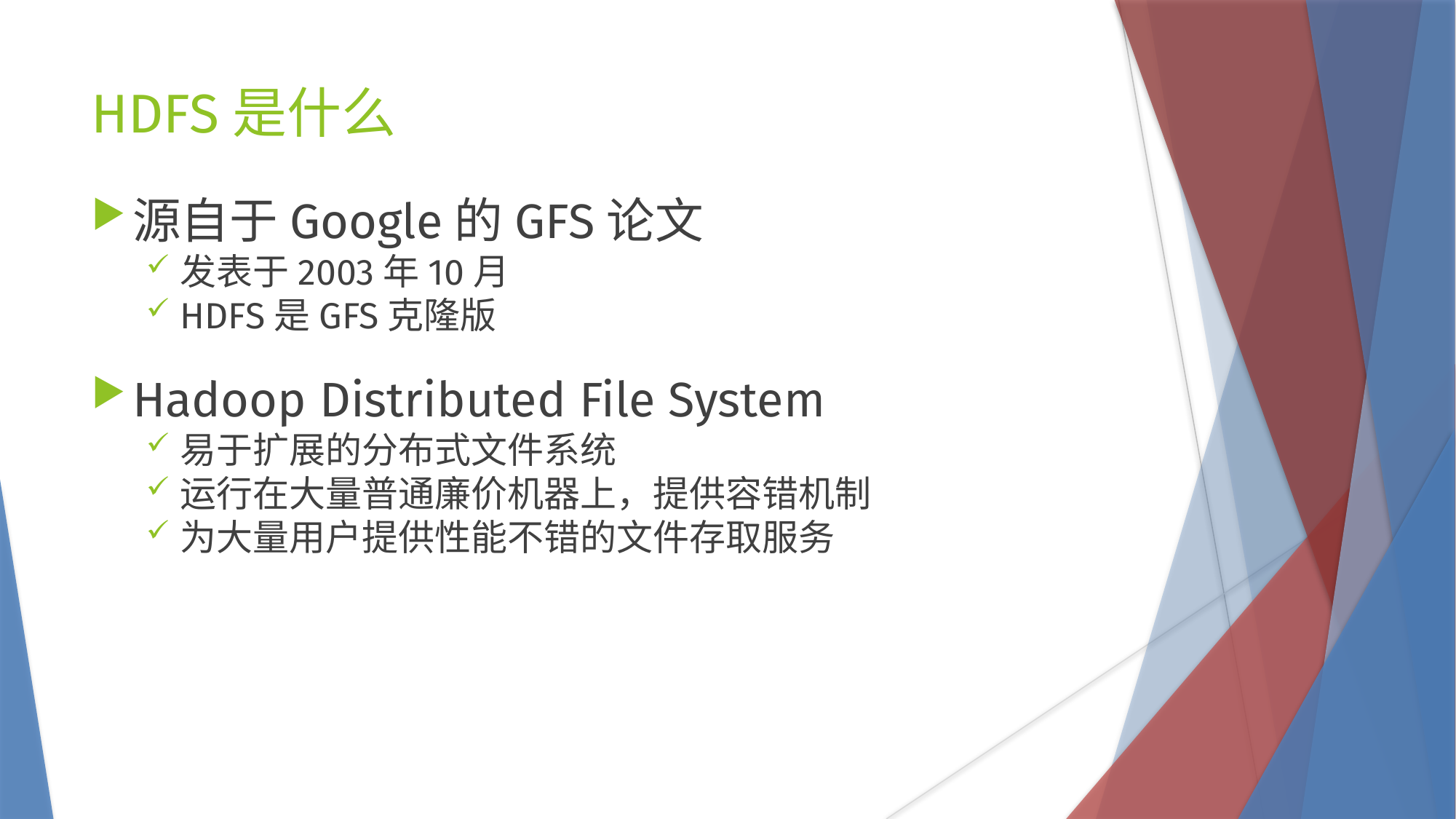

HDFS是什么
源自于Google的GFS论文
发表于2003年10月
HDFS是GFS克隆版

Hadoop Distributed File System
易于扩展的分布式文件系统
运行在大量普通廉价机器上，提供容错机制
为大量用户提供性能不错的文件存取服务